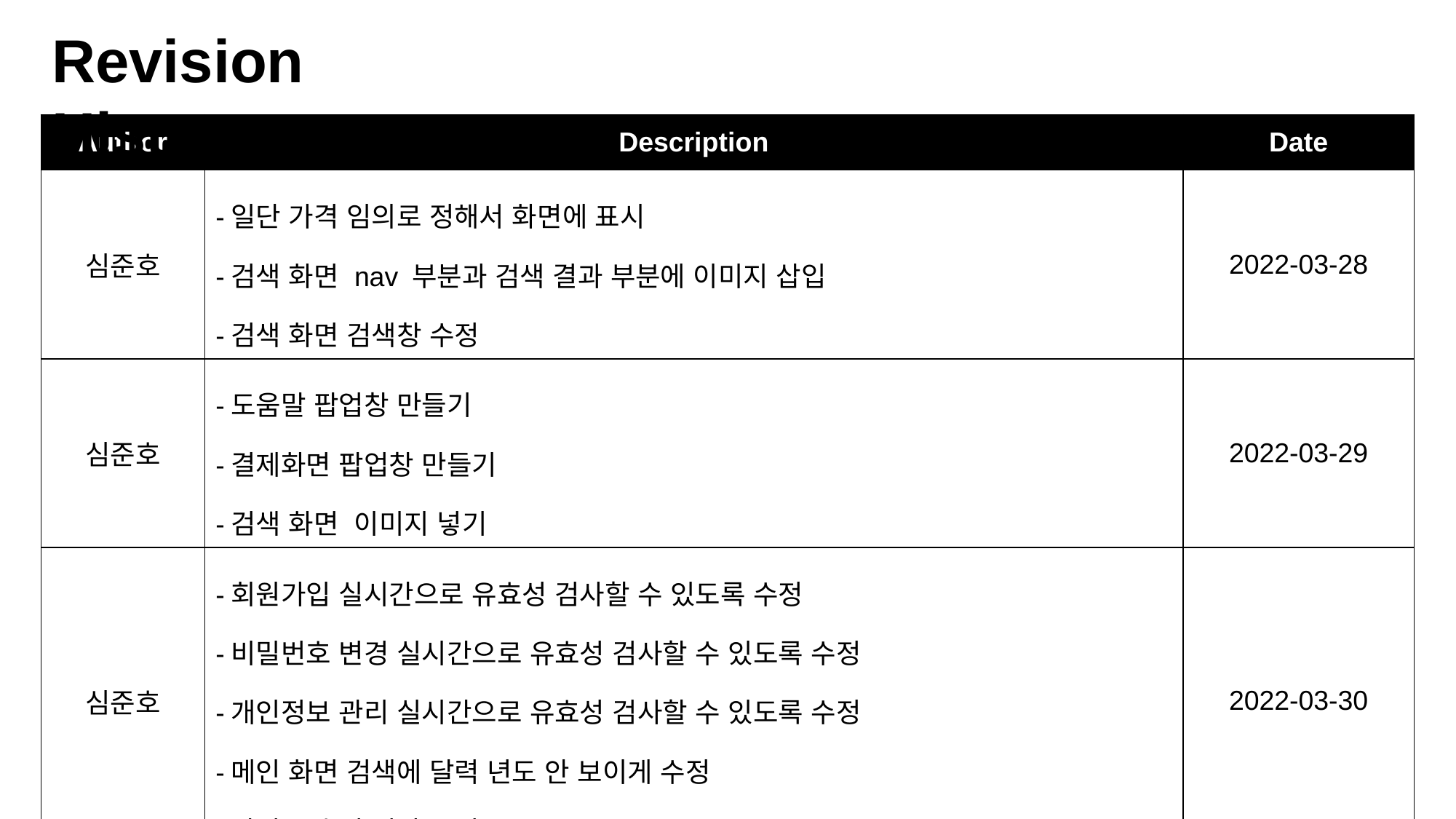

Revision History
| Author | Description | Date |
| --- | --- | --- |
| 심준호 | -일단 가격 임의로 정해서 화면에 표시 -검색 화면 nav 부분과 검색 결과 부분에 이미지 삽입 -검색 화면 검색창 수정 | 2022-03-28 |
| 심준호 | -도움말 팝업창 만들기 -결제화면 팝업창 만들기 -검색 화면 이미지 넣기 | 2022-03-29 |
| 심준호 | -회원가입 실시간으로 유효성 검사할 수 있도록 수정 -비밀번호 변경 실시간으로 유효성 검사할 수 있도록 수정 -개인정보 관리 실시간으로 유효성 검사할 수 있도록 수정 -메인 화면 검색에 달력 년도 안 보이게 수정 -달력 유효성 검사 수정 | 2022-03-30 |